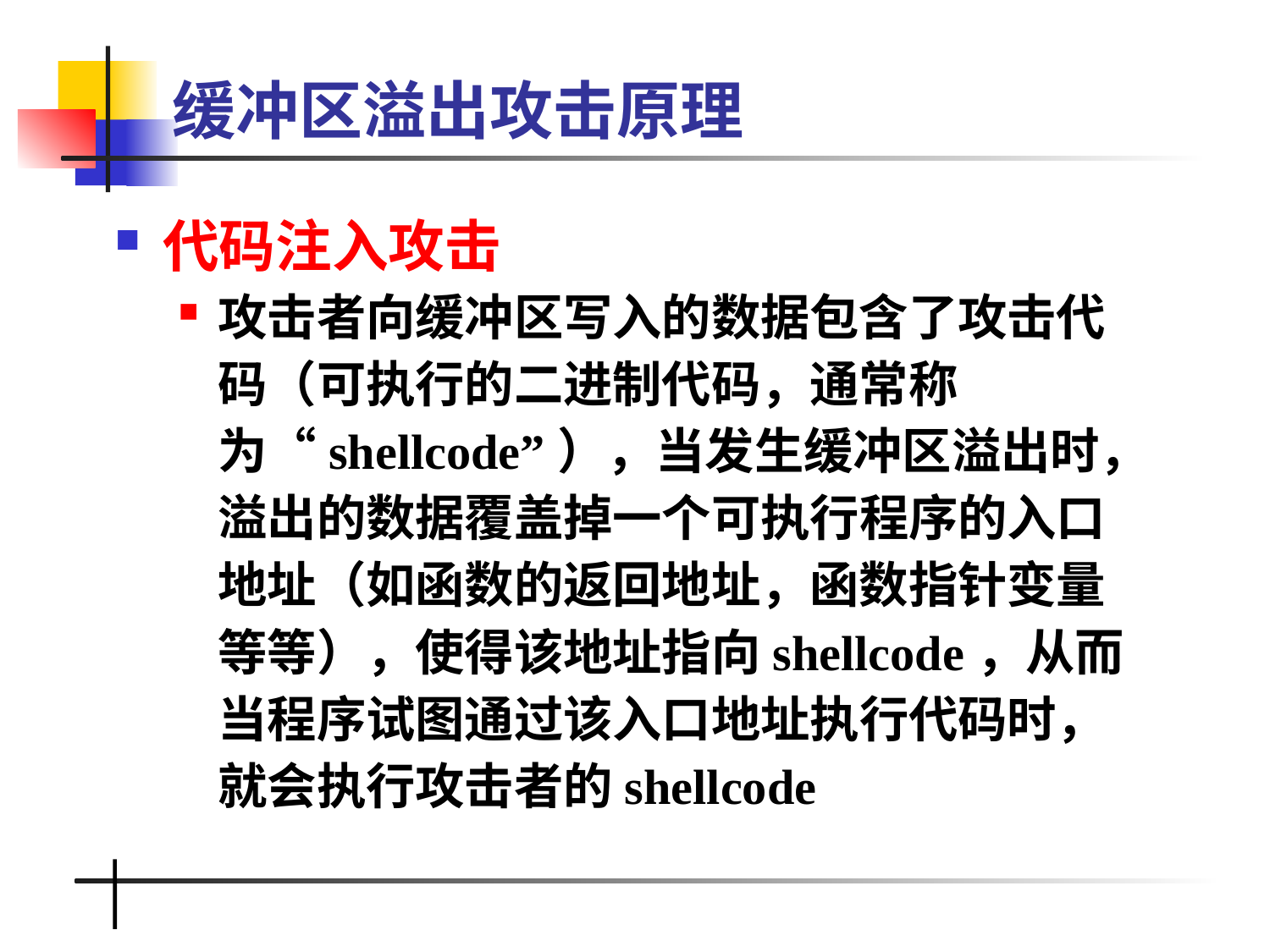

# 缓冲区溢出攻击原理
代码注入攻击
攻击者向缓冲区写入的数据包含了攻击代码（可执行的二进制代码，通常称为“shellcode”），当发生缓冲区溢出时，溢出的数据覆盖掉一个可执行程序的入口地址（如函数的返回地址，函数指针变量等等），使得该地址指向shellcode，从而当程序试图通过该入口地址执行代码时，就会执行攻击者的shellcode